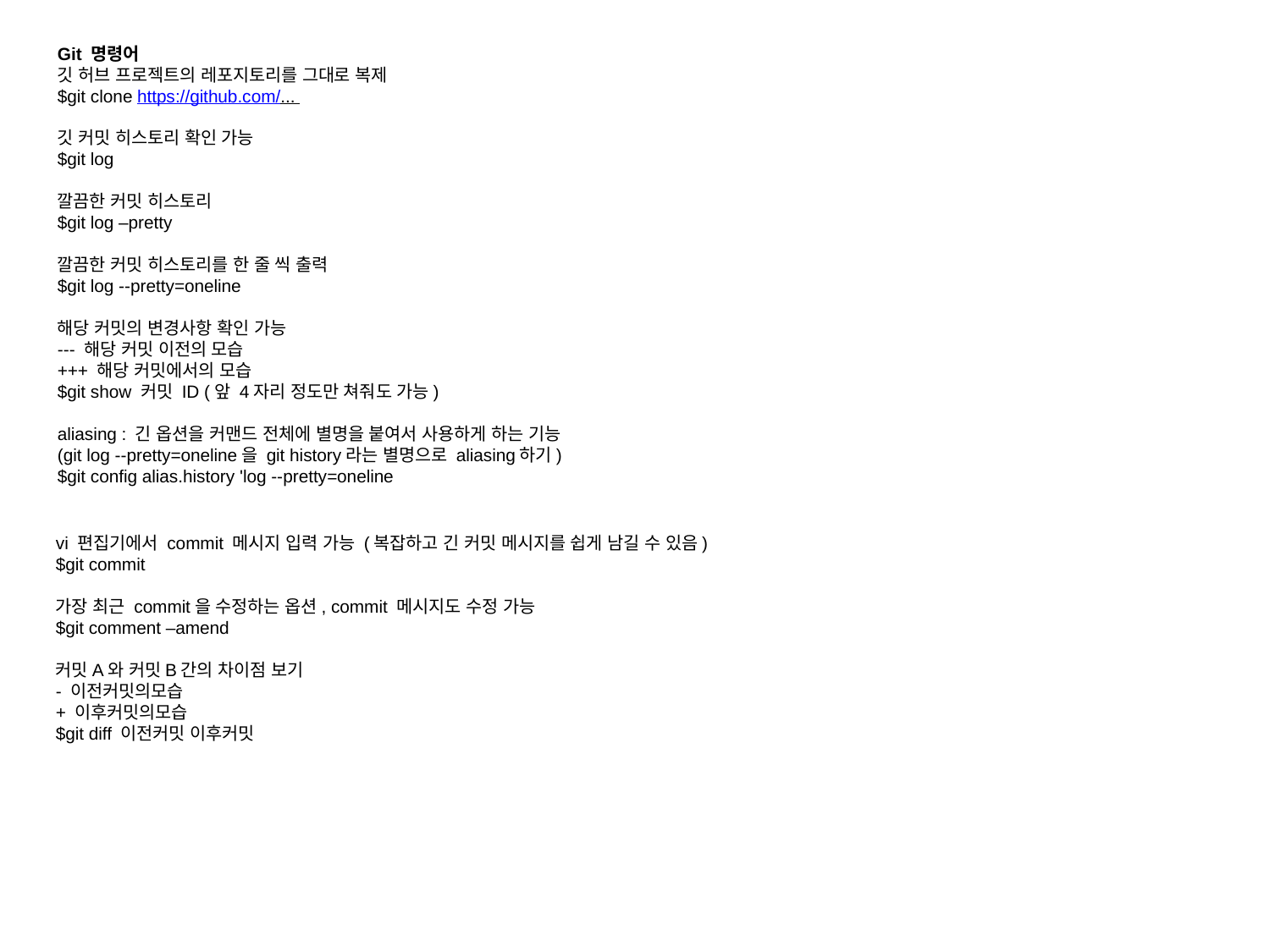

Git 명령어
깃 허브 프로젝트의 레포지토리를 그대로 복제
$git clone https://github.com/...

깃 커밋 히스토리 확인 가능
$git log

깔끔한 커밋 히스토리
$git log –pretty

깔끔한 커밋 히스토리를 한 줄 씩 출력
$git log --pretty=oneline

해당 커밋의 변경사항 확인 가능
--- 해당 커밋 이전의 모습
+++ 해당 커밋에서의 모습
$git show 커밋 ID (앞 4자리 정도만 쳐줘도 가능)

aliasing : 긴 옵션을 커맨드 전체에 별명을 붙여서 사용하게 하는 기능
(git log --pretty=oneline을 git history라는 별명으로 aliasing하기)
$git config alias.history 'log --pretty=oneline

vi 편집기에서 commit 메시지 입력 가능 (복잡하고 긴 커밋 메시지를 쉽게 남길 수 있음)
$git commit

가장 최근 commit을 수정하는 옵션, commit 메시지도 수정 가능
$git comment –amend

커밋A와 커밋B간의 차이점 보기
- 이전커밋의모습
+ 이후커밋의모습
$git diff 이전커밋 이후커밋